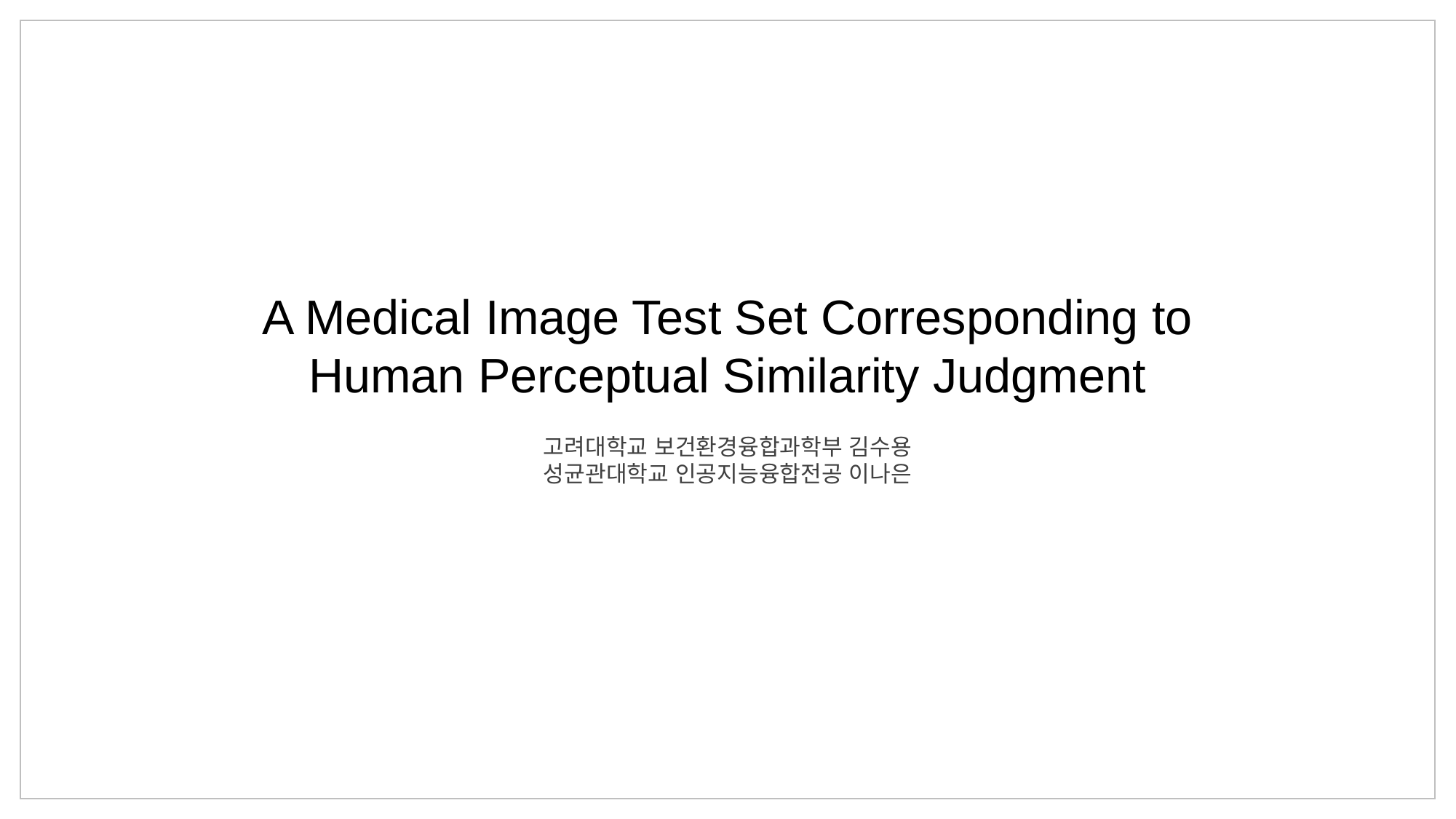

A Medical Image Test Set Corresponding to Human Perceptual Similarity Judgment
고려대학교 보건환경융합과학부 김수용
성균관대학교 인공지능융합전공 이나은